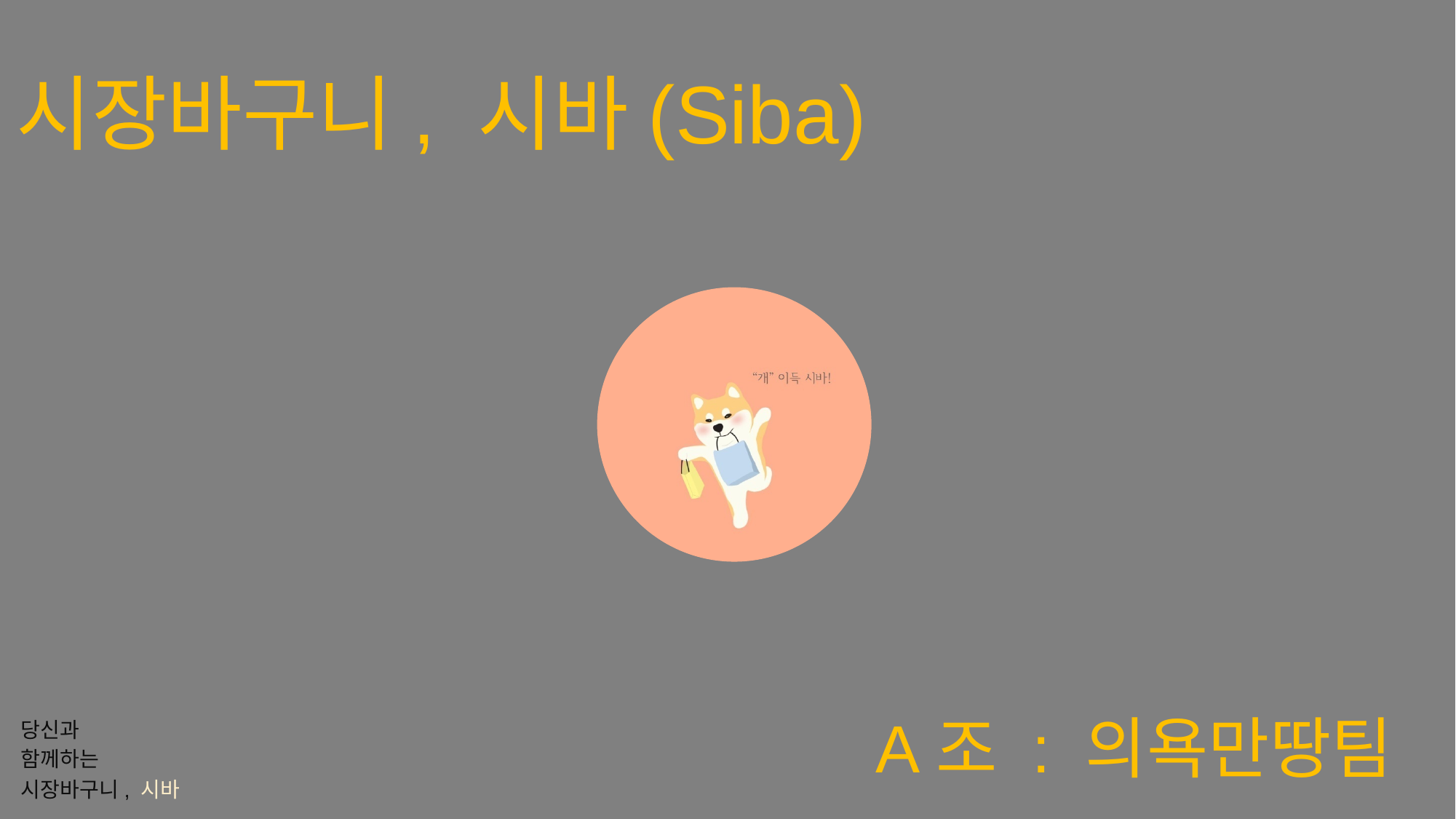

시장바구니, 시바(Siba)

A조 : 의욕만땅팀
당신과
함께하는
시장바구니, 시바